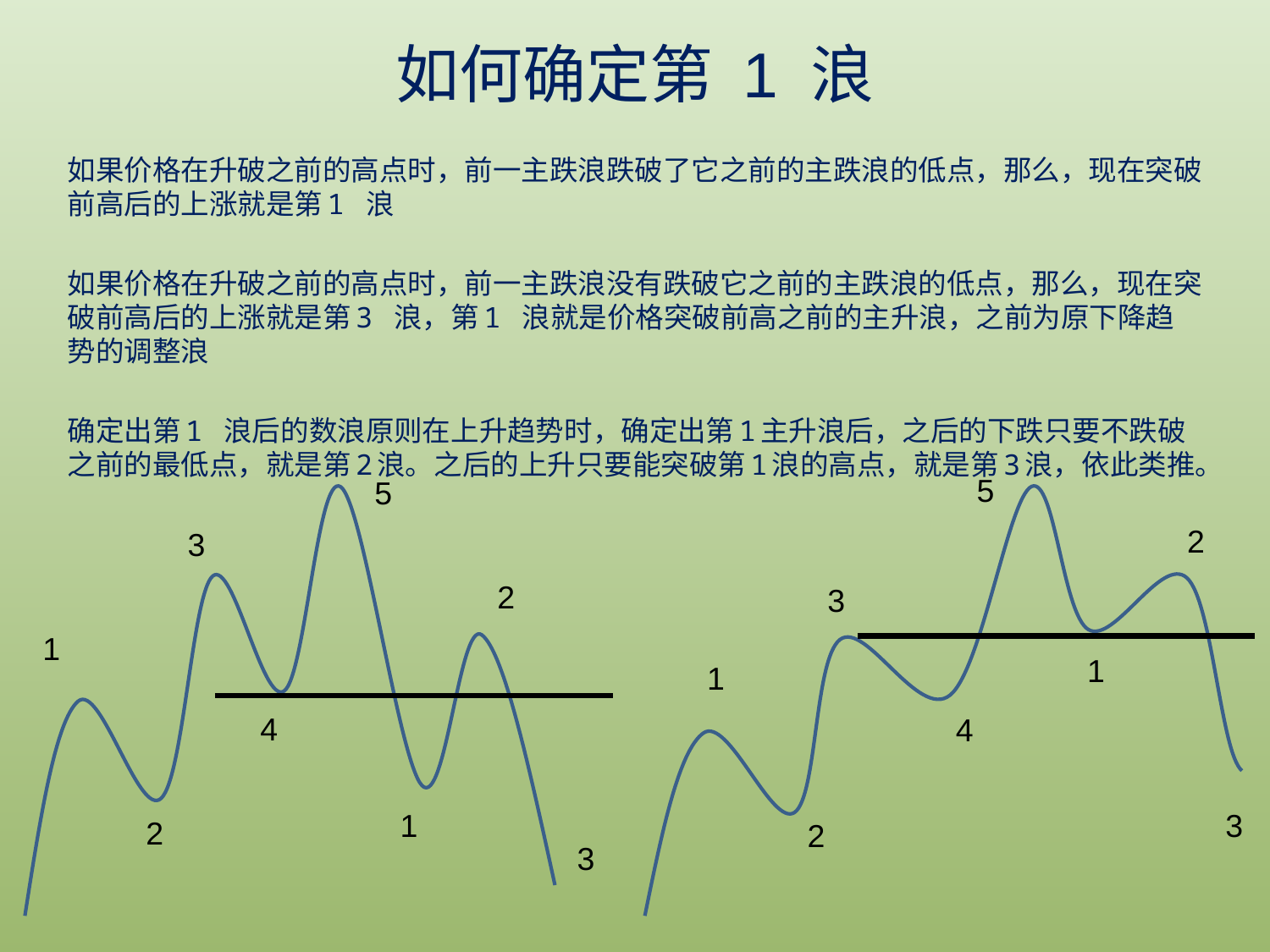

如何确定第 1 浪
如果价格在升破之前的高点时，前一主跌浪跌破了它之前的主跌浪的低点，那么，现在突破前高后的上涨就是第1 浪

如果价格在升破之前的高点时，前一主跌浪没有跌破它之前的主跌浪的低点，那么，现在突破前高后的上涨就是第3 浪，第1 浪就是价格突破前高之前的主升浪，之前为原下降趋势的调整浪

确定出第1 浪后的数浪原则在上升趋势时，确定出第1主升浪后，之后的下跌只要不跌破之前的最低点，就是第2浪。之后的上升只要能突破第1浪的高点，就是第3浪，依此类推。
5
5

2
3
2
3
1
1
1
4
4
1
3
2
2
3